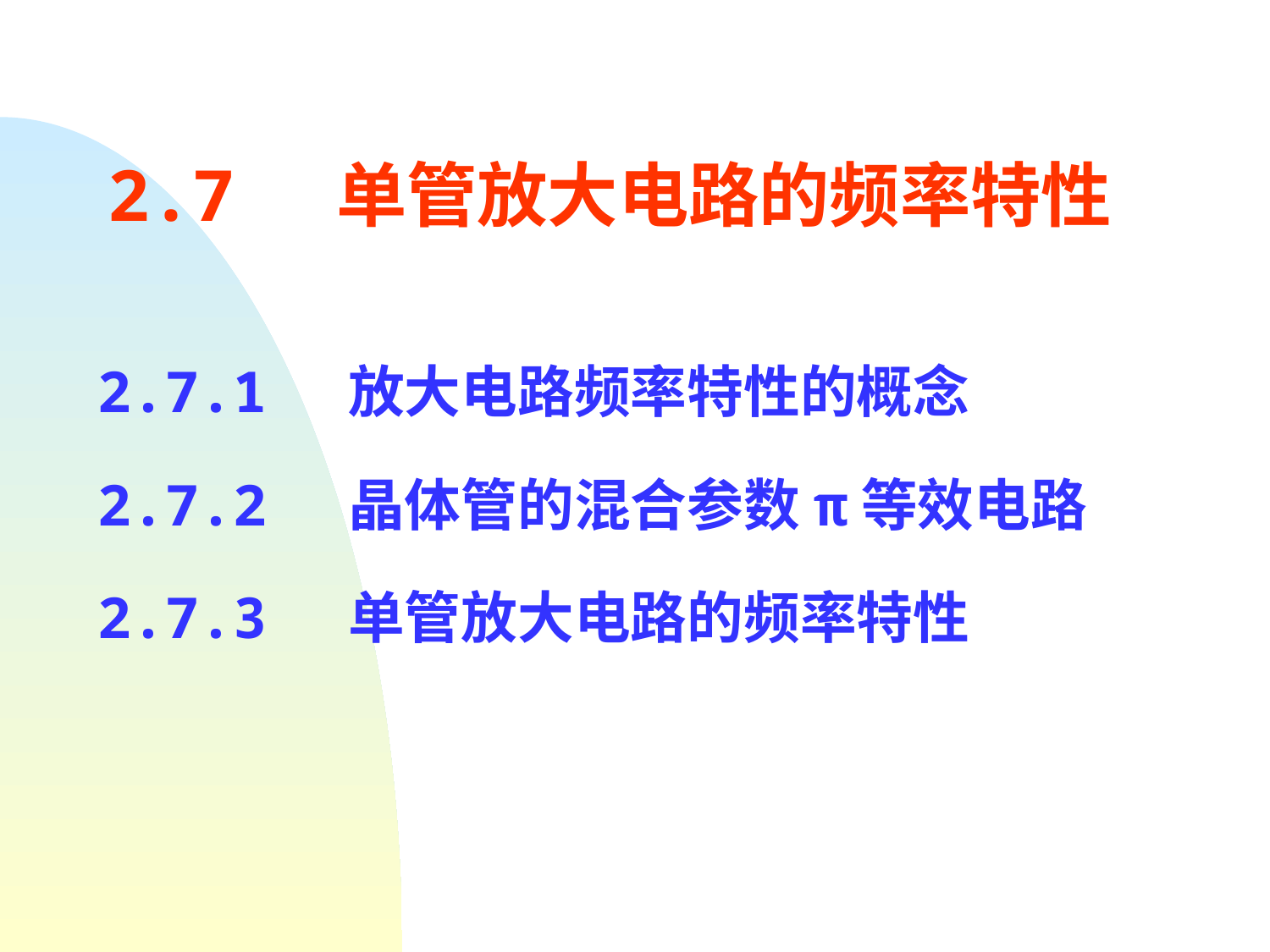

2.7  单管放大电路的频率特性
2.7.1  放大电路频率特性的概念
2.7.2  晶体管的混合参数π等效电路
2.7.3  单管放大电路的频率特性